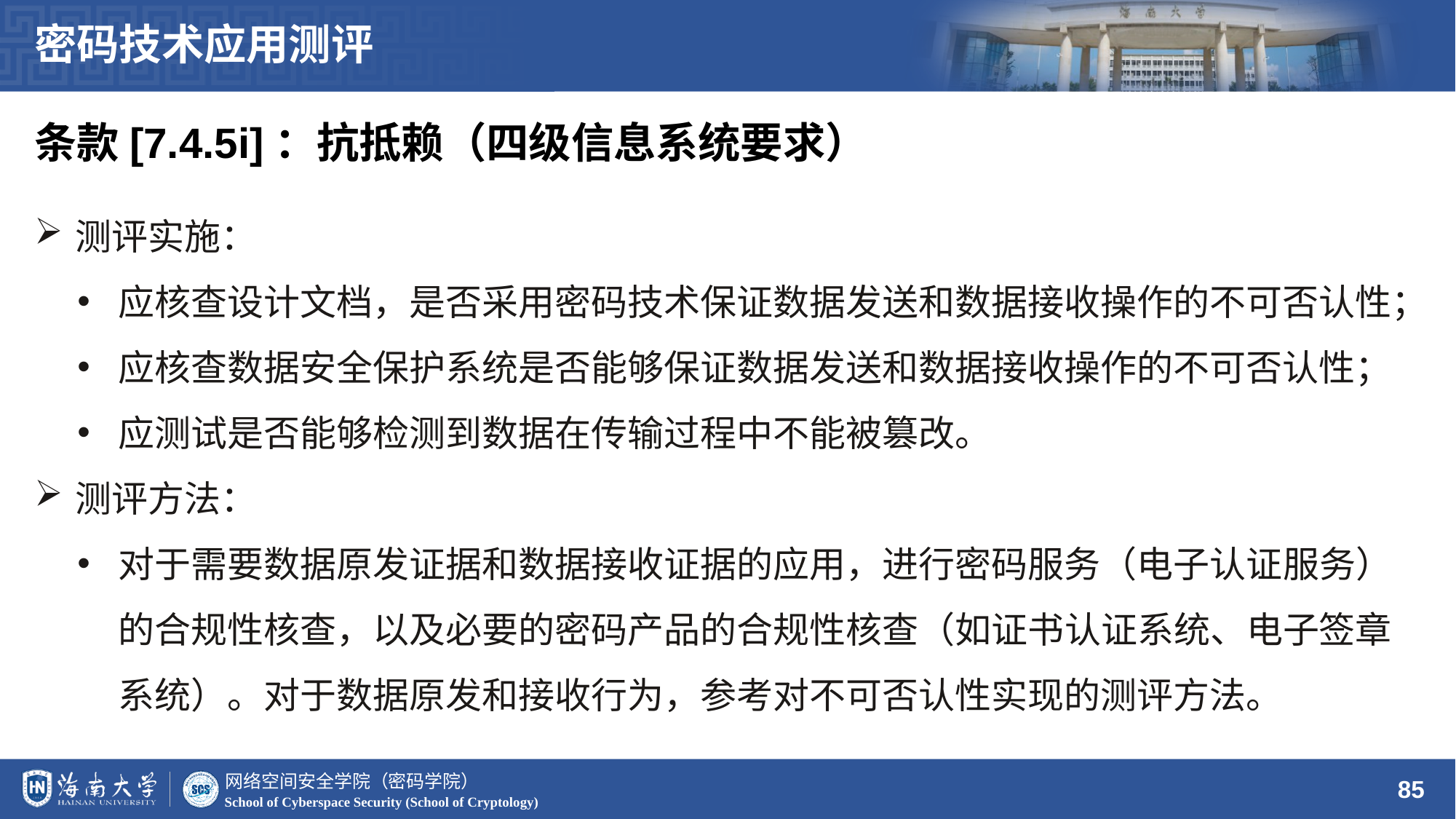

密码技术应用测评
条款[7.4.5i]：抗抵赖（四级信息系统要求）
测评实施：
应核查设计文档，是否采用密码技术保证数据发送和数据接收操作的不可否认性；
应核查数据安全保护系统是否能够保证数据发送和数据接收操作的不可否认性；
应测试是否能够检测到数据在传输过程中不能被篡改。
测评方法：
对于需要数据原发证据和数据接收证据的应用，进行密码服务（电子认证服务）的合规性核查，以及必要的密码产品的合规性核查（如证书认证系统、电子签章系统）。对于数据原发和接收行为，参考对不可否认性实现的测评方法。

85